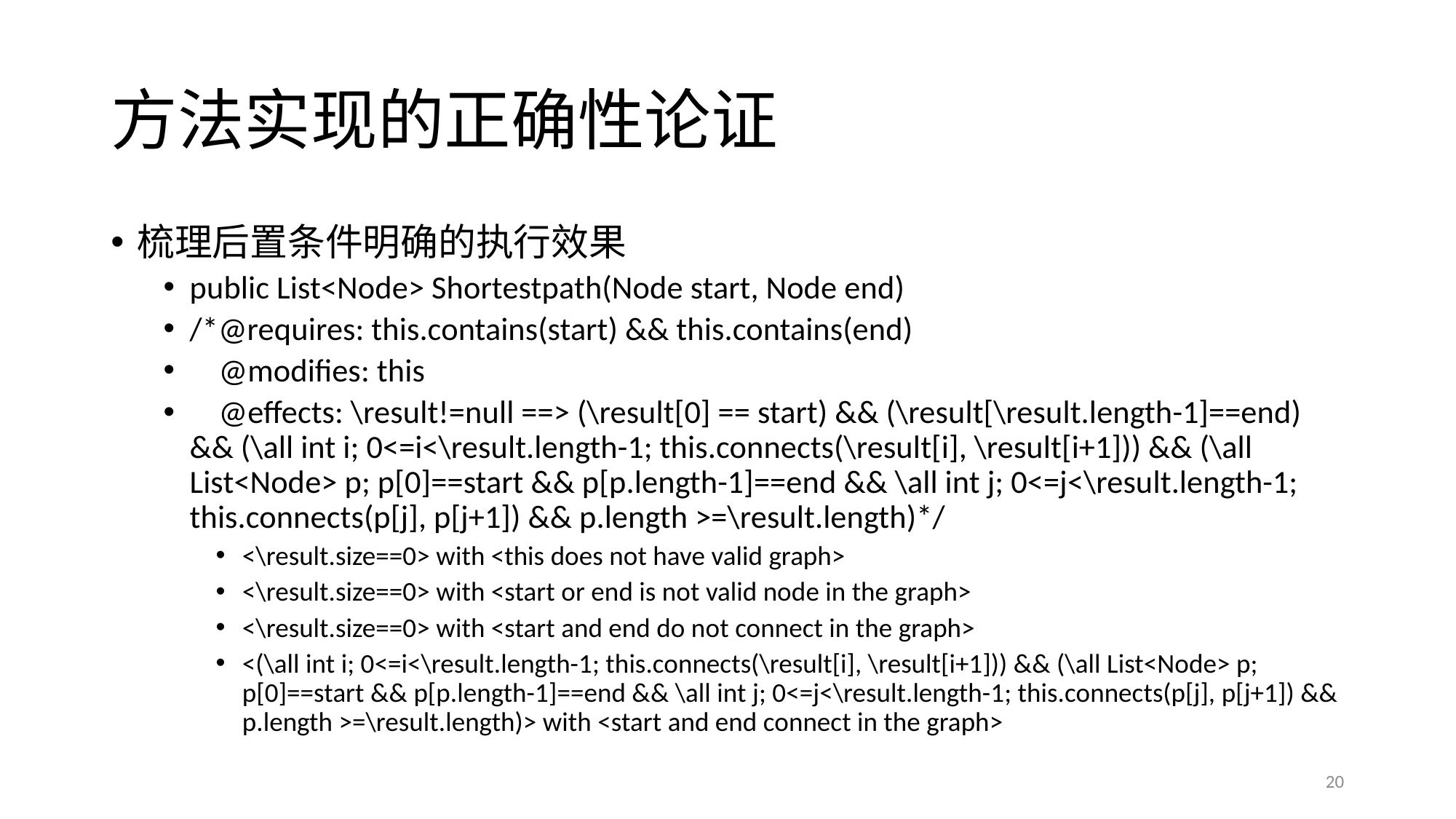

# 方法实现的正确性论证
梳理后置条件明确的执行效果
public List<Node> Shortestpath(Node start, Node end)
/*@requires: this.contains(start) && this.contains(end)
    @modifies: this
    @effects: \result!=null ==> (\result[0] == start) && (\result[\result.length-1]==end) && (\all int i; 0<=i<\result.length-1; this.connects(\result[i], \result[i+1])) && (\all List<Node> p; p[0]==start && p[p.length-1]==end && \all int j; 0<=j<\result.length-1; this.connects(p[j], p[j+1]) && p.length >=\result.length)*/
<\result.size==0> with <this does not have valid graph>
<\result.size==0> with <start or end is not valid node in the graph>
<\result.size==0> with <start and end do not connect in the graph>
<(\all int i; 0<=i<\result.length-1; this.connects(\result[i], \result[i+1])) && (\all List<Node> p; p[0]==start && p[p.length-1]==end && \all int j; 0<=j<\result.length-1; this.connects(p[j], p[j+1]) && p.length >=\result.length)> with <start and end connect in the graph>
20